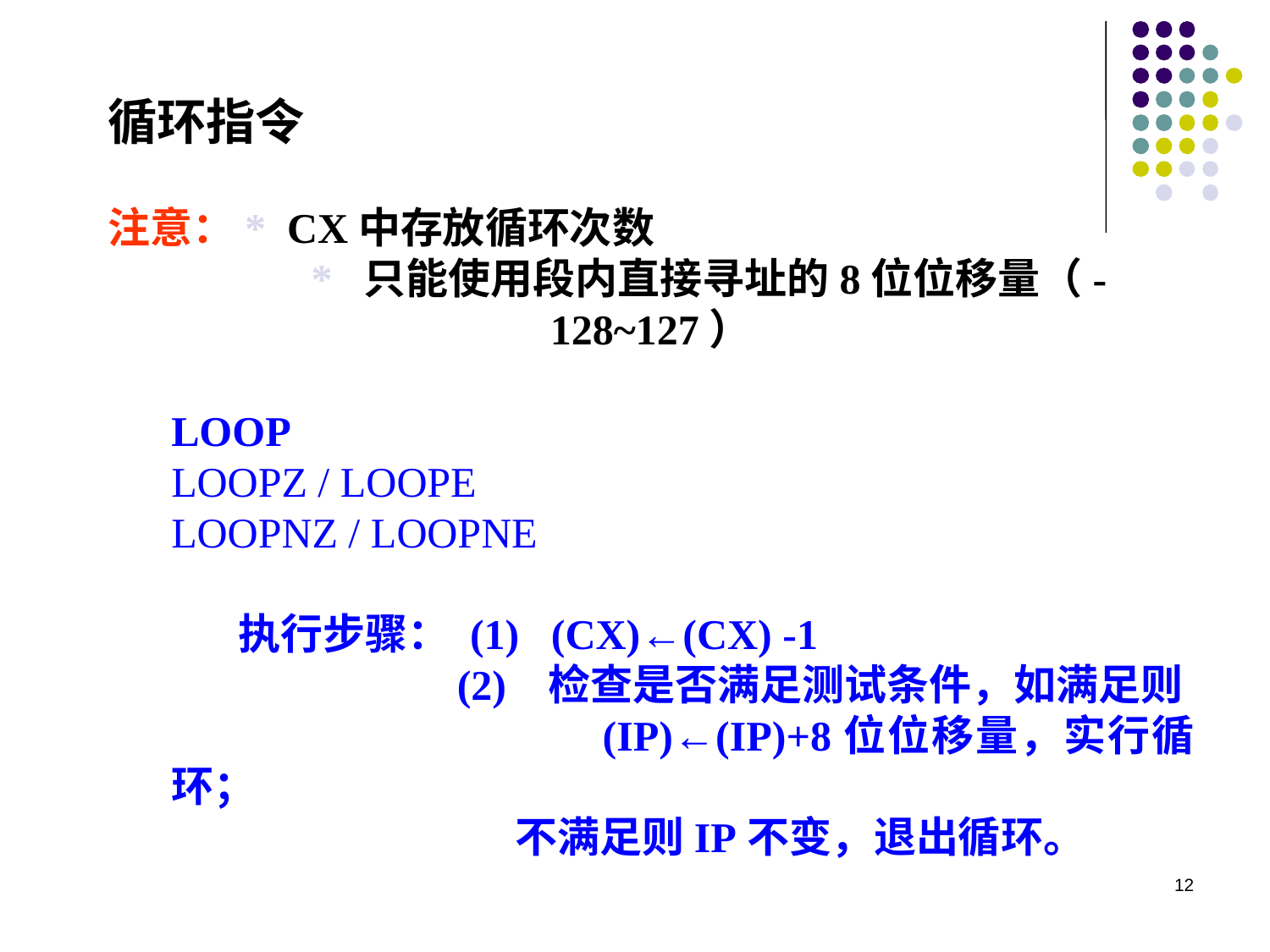

循环指令

注意：*  CX中存放循环次数
           *  只能使用段内直接寻址的8位位移量（-128~127）

LOOP
LOOPZ / LOOPE
LOOPNZ / LOOPNE

      执行步骤： (1)   (CX)←(CX) -1
                           (2)   检查是否满足测试条件，如满足则
                                   (IP)←(IP)+8位位移量，实行循环；
                                   不满足则IP不变，退出循环。

12